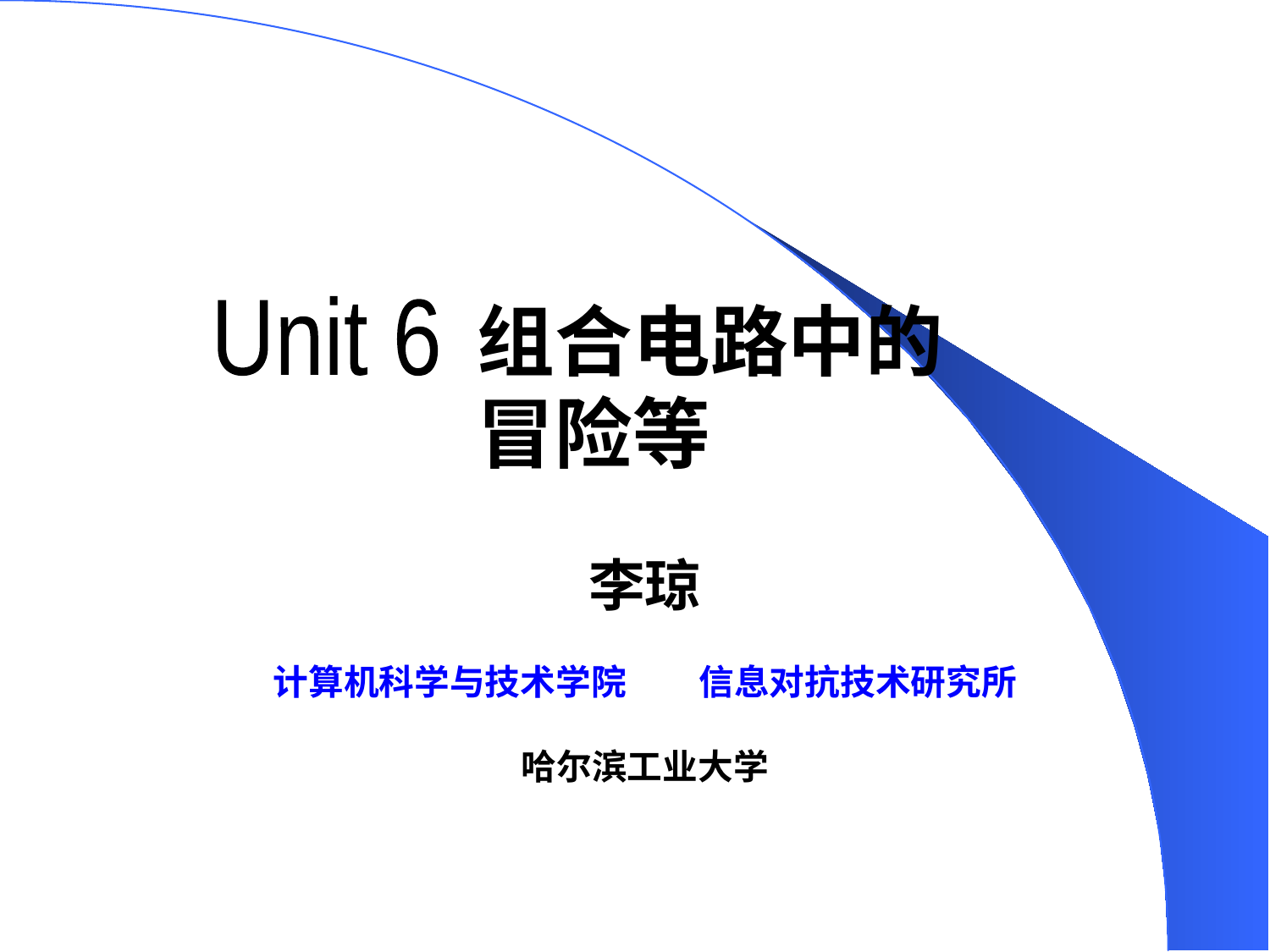

组合电路中的冒险等
Unit 6
李琼

计算机科学与技术学院         信息对抗技术研究所

哈尔滨工业大学